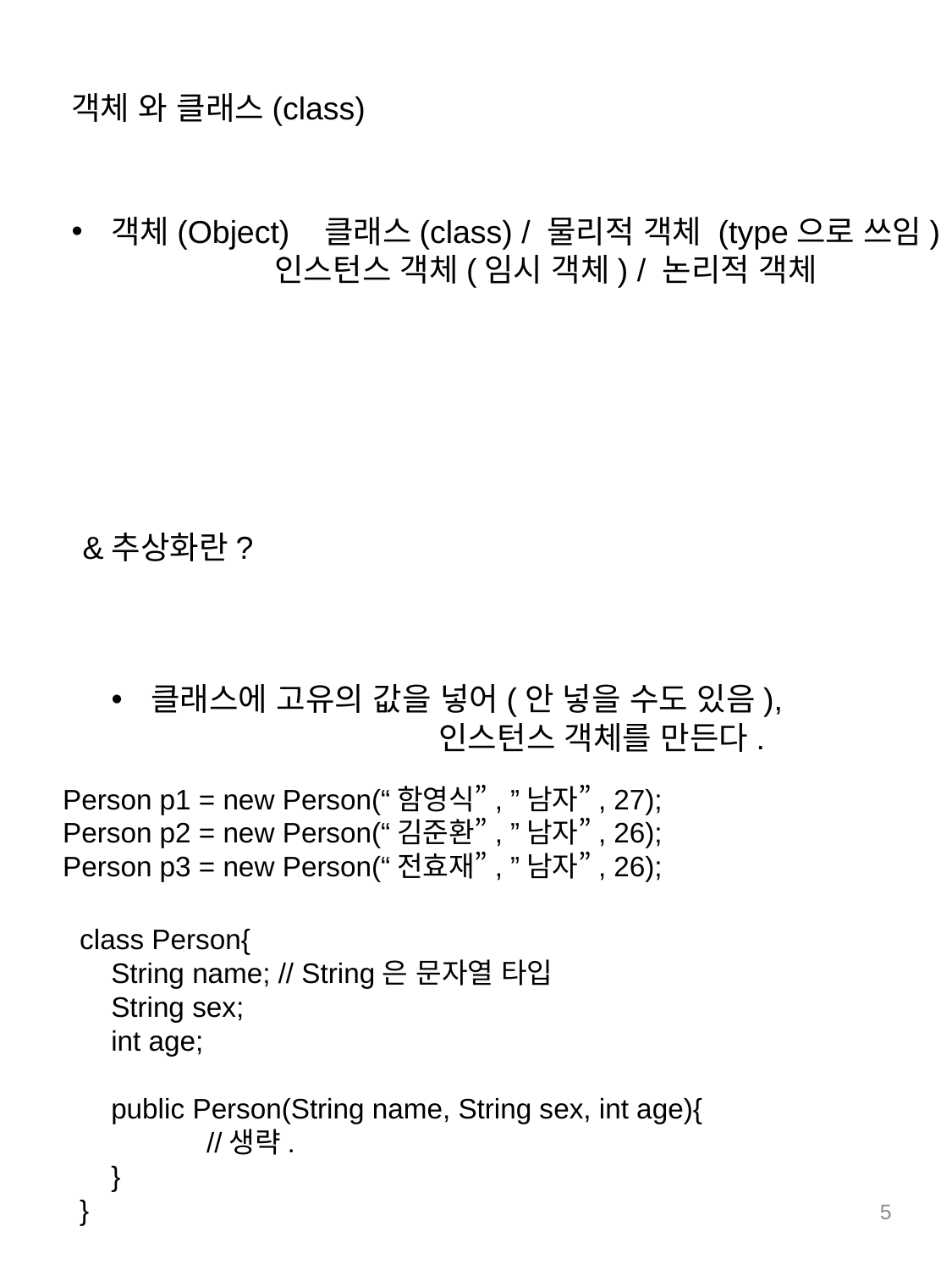

객체 와 클래스(class)
객체(Object)   클래스(class) / 물리적 객체 (type으로 쓰임)
                      인스턴스 객체(임시 객체) / 논리적 객체
&추상화란?
클래스에 고유의 값을 넣어(안 넣을 수도 있음),
                                    인스턴스 객체를 만든다.
Person p1 = new Person(“함영식”, ”남자”, 27);
Person p2 = new Person(“김준환”, ”남자”, 26);
Person p3 = new Person(“전효재”, ”남자”, 26);
class Person{
    String name; // String은 문자열 타입
    String sex;
    int age;

    public Person(String name, String sex, int age){
    	//생략.
    }
}
5